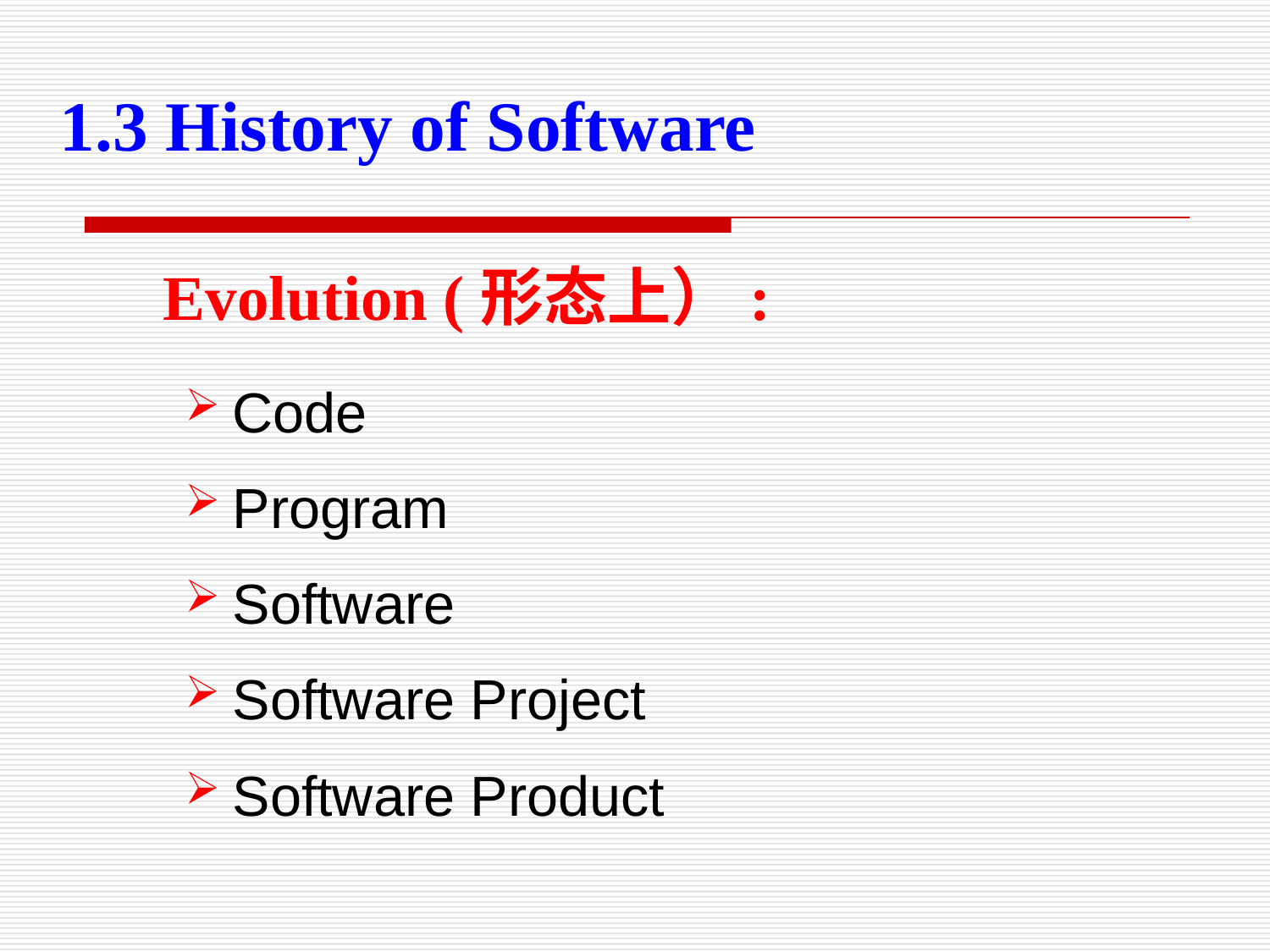

1.3 History of Software
Evolution (形态上）:
Code
Program
Software
Software Project
Software Product